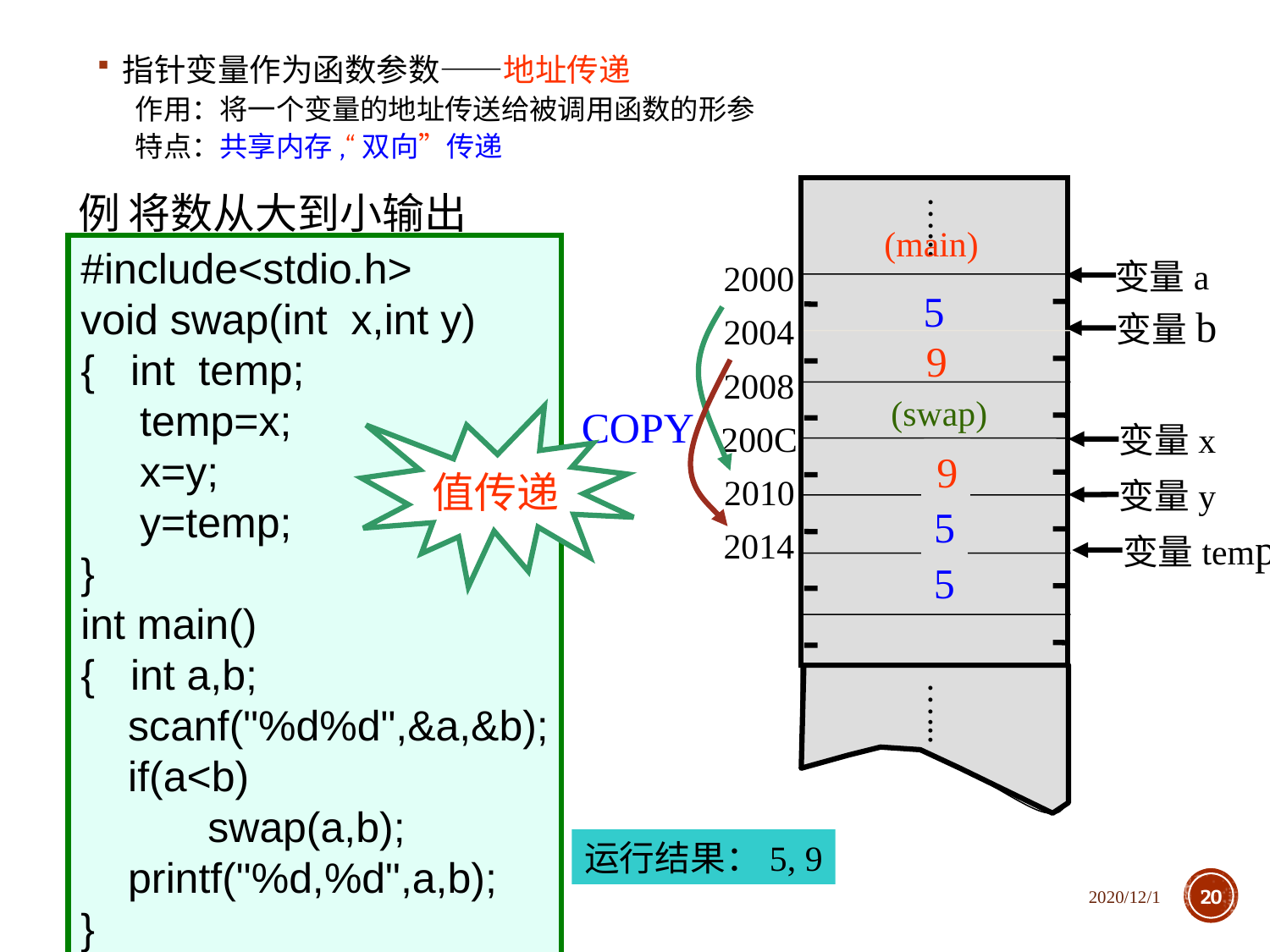

指针变量作为函数参数——地址传递
作用：将一个变量的地址传送给被调用函数的形参
特点：共享内存,“双向”传递

…...
2000

2004

2008

200C

2010

2014

…...

例 将数从大到小输出
(main)
变量a

  变量b

#include<stdio.h>
void swap(int  x,int y)
{   int  temp;
     temp=x;
     x=y;
     y=temp;
}
int main()
{   int a,b;
    scanf("%d%d",&a,&b);
    if(a<b)
	swap(a,b);
    printf("%d,%d",a,b);
}
5

5
9

9
(swap)
  变量x

  变量y

  变量temp

COPY
值传递
9
5
5

运行结果：5, 9
2020/12/1
20